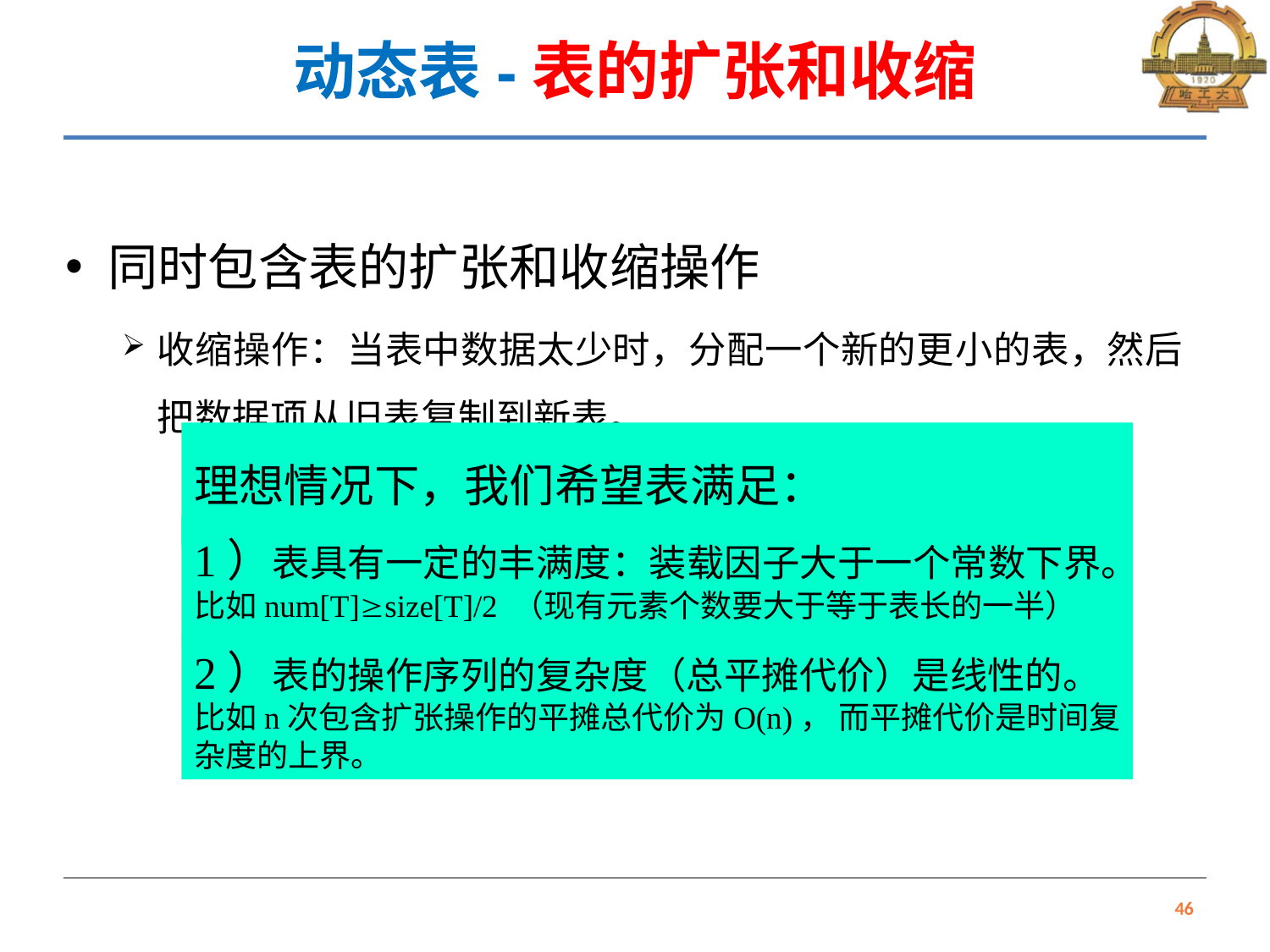

# 动态表-表的扩张和收缩
同时包含表的扩张和收缩操作
收缩操作：当表中数据太少时，分配一个新的更小的表，然后把数据项从旧表复制到新表。
理想情况下，我们希望表满足：
1）表具有一定的丰满度：装载因子大于一个常数下界。
比如num[T]≥size[T]/2 （现有元素个数要大于等于表长的一半）
2）表的操作序列的复杂度（总平摊代价）是线性的。
比如n次包含扩张操作的平摊总代价为O(n)， 而平摊代价是时间复杂度的上界。
46